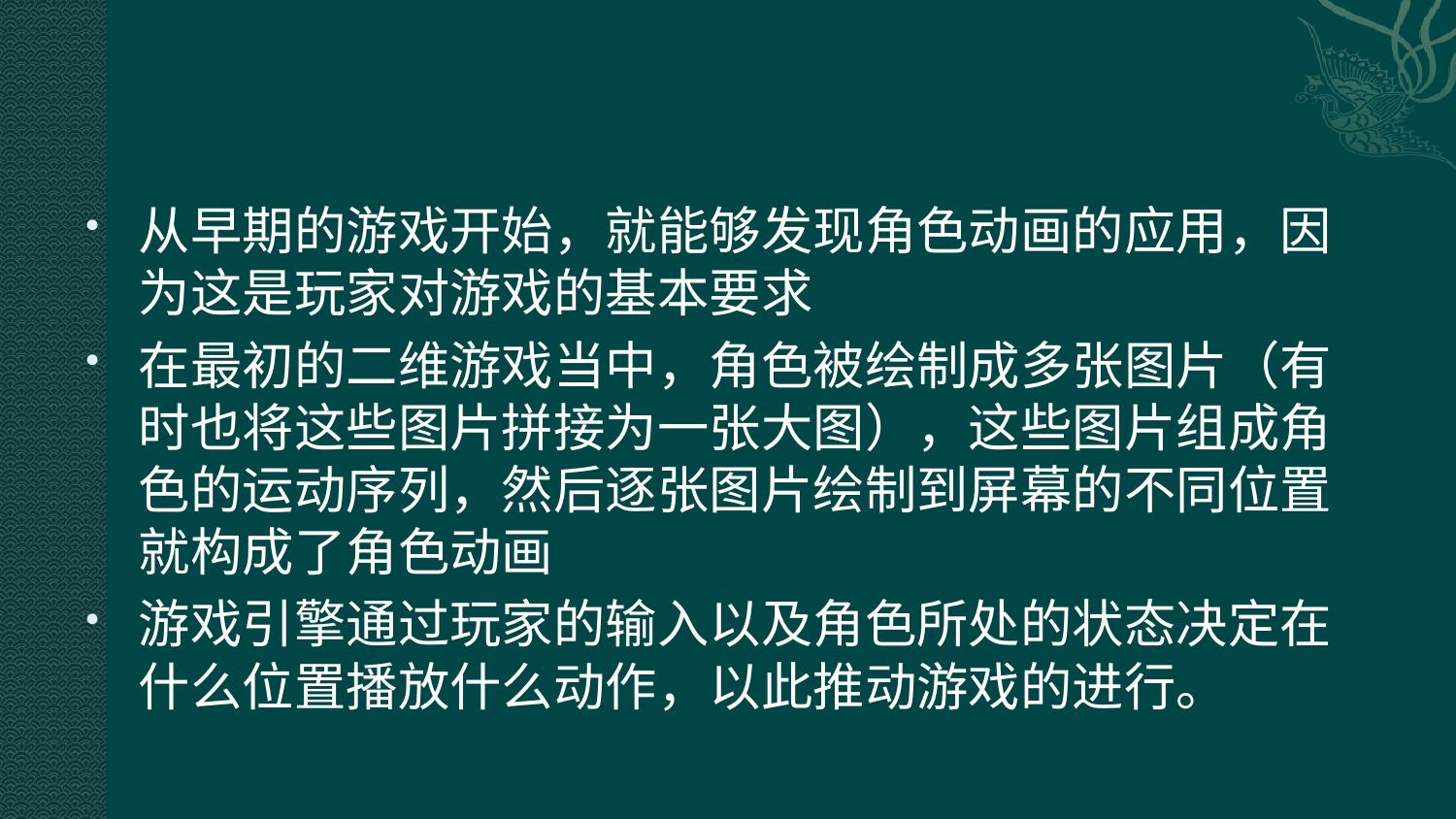

#
从早期的游戏开始，就能够发现角色动画的应用，因为这是玩家对游戏的基本要求
在最初的二维游戏当中，角色被绘制成多张图片（有时也将这些图片拼接为一张大图），这些图片组成角色的运动序列，然后逐张图片绘制到屏幕的不同位置就构成了角色动画
游戏引擎通过玩家的输入以及角色所处的状态决定在什么位置播放什么动作，以此推动游戏的进行。